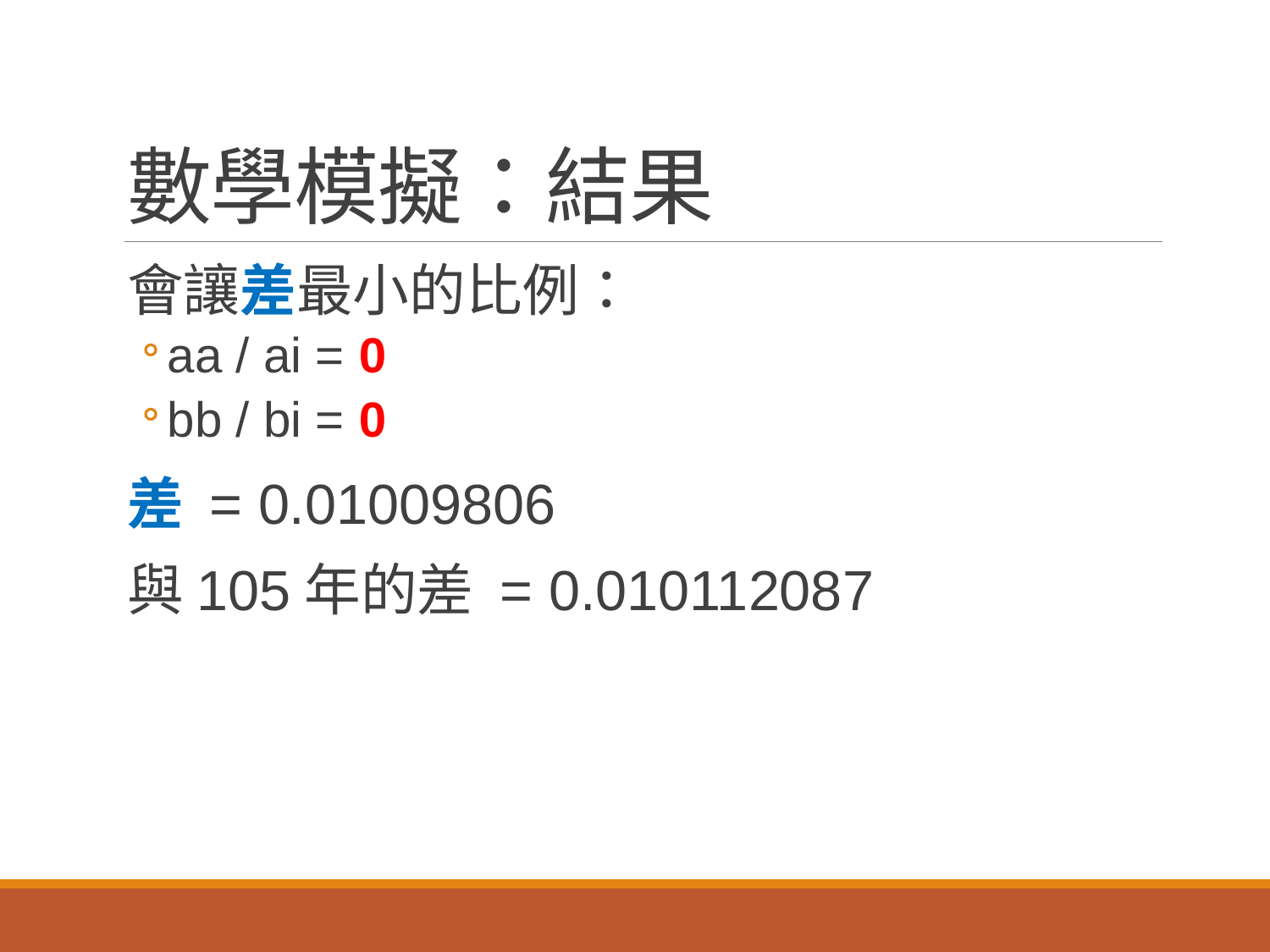

# 數學模擬：結果
會讓差最小的比例：
aa / ai = 0
bb / bi = 0
差 = 0.01009806
與105年的差 = 0.010112087